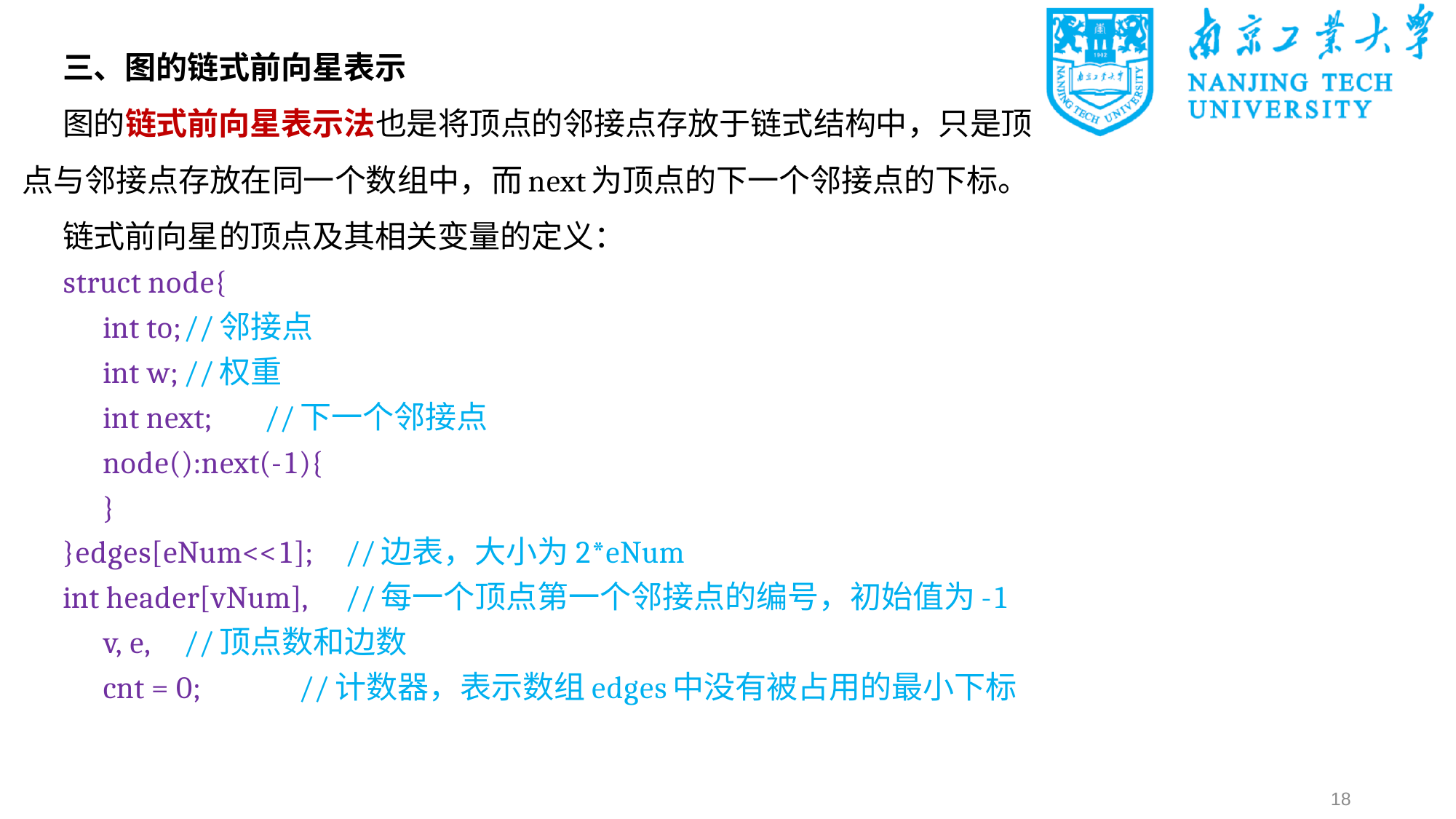

三、图的链式前向星表示
图的链式前向星表示法也是将顶点的邻接点存放于链式结构中，只是顶点与邻接点存放在同一个数组中，而next为顶点的下一个邻接点的下标。
链式前向星的顶点及其相关变量的定义：
struct node{
	int to;		//邻接点
	int w;		//权重
	int next;		//下一个邻接点
	node():next(-1){
	}
}edges[eNum<<1];	//边表，大小为2*eNum
int header[vNum], 	//每一个顶点第一个邻接点的编号，初始值为-1
	v, e, 		//顶点数和边数
	cnt = 0;	     //计数器，表示数组edges中没有被占用的最小下标
18